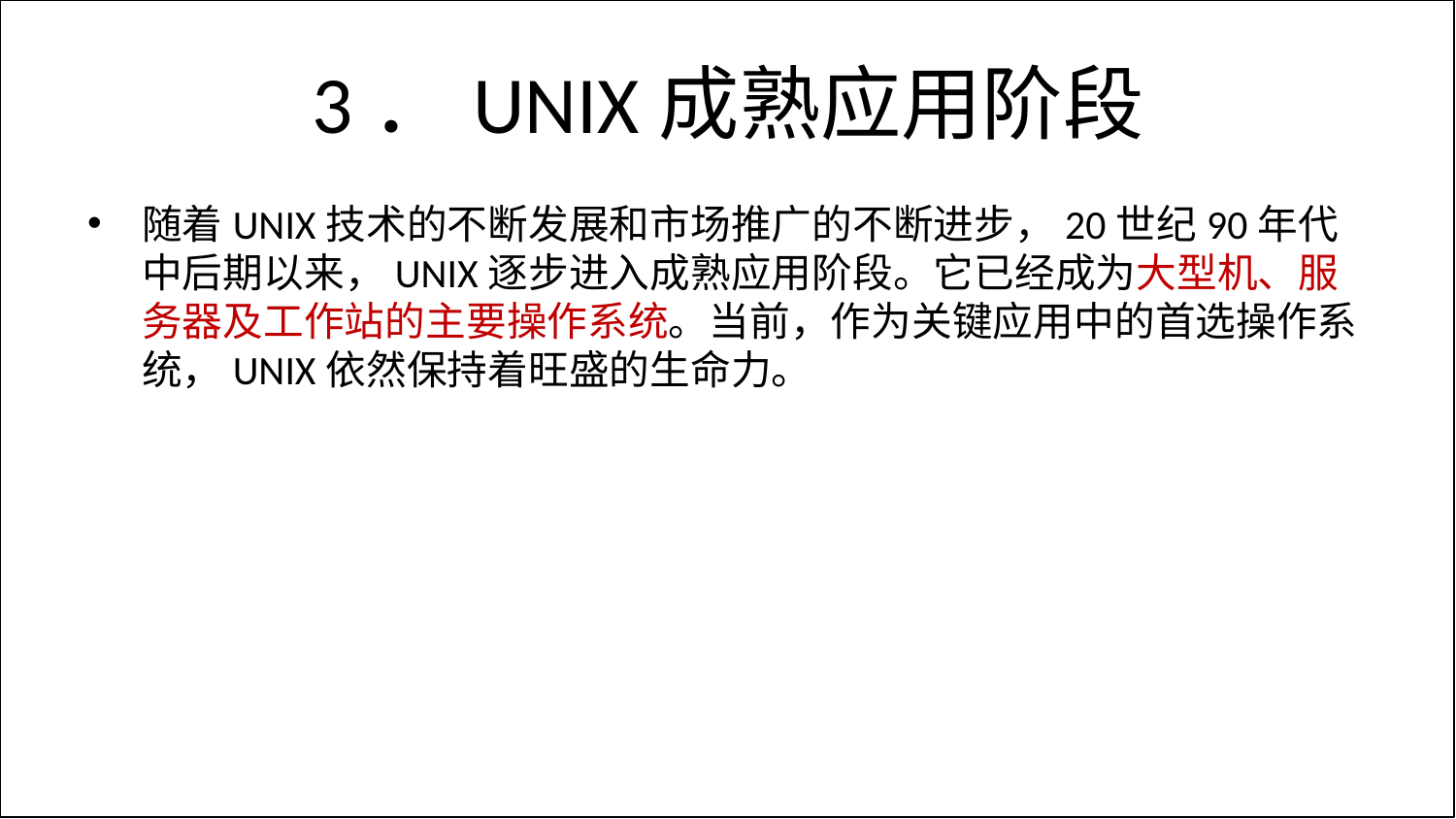

# 3．UNIX成熟应用阶段
随着UNIX技术的不断发展和市场推广的不断进步，20世纪90年代中后期以来，UNIX逐步进入成熟应用阶段。它已经成为大型机、服务器及工作站的主要操作系统。当前，作为关键应用中的首选操作系统，UNIX依然保持着旺盛的生命力。